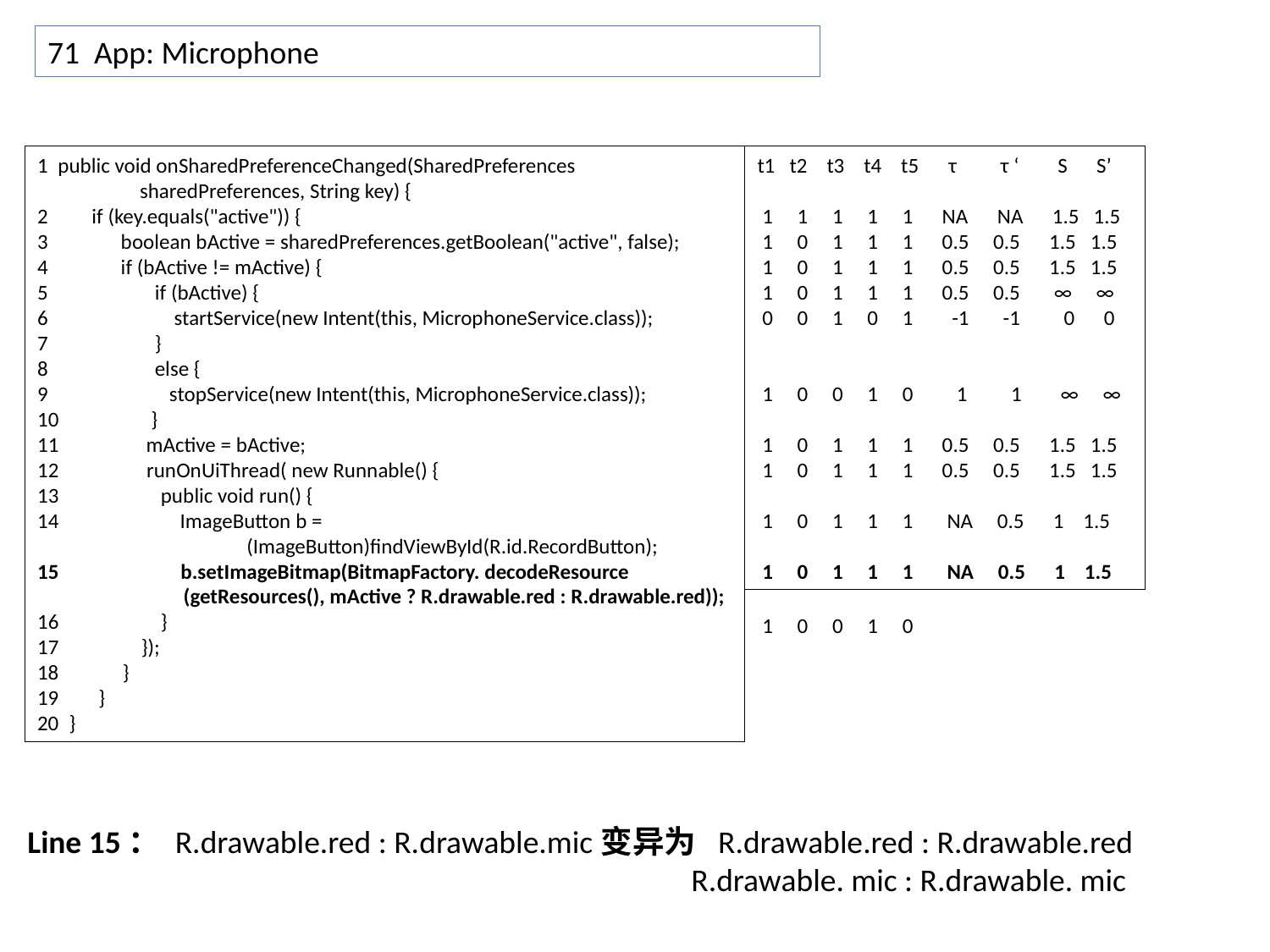

71  App: Microphone
1  public void onSharedPreferenceChanged(SharedPreferences
                     sharedPreferences, String key) {
2         if (key.equals("active")) {
3               boolean bActive = sharedPreferences.getBoolean("active", false);
4               if (bActive != mActive) {
5                      if (bActive) {
6                          startService(new Intent(this, MicrophoneService.class));
7                      }
8                      else {
9                         stopService(new Intent(this, MicrophoneService.class));
10                   }
11                  mActive = bActive;
12                  runOnUiThread( new Runnable() {
13                     public void run() {
14                         ImageButton b =
                                           (ImageButton)findViewById(R.id.RecordButton);
15                         b.setImageBitmap(BitmapFactory. decodeResource
                              (getResources(), mActive ? R.drawable.red : R.drawable.red));
16                     }
17                 });
           }
      }
}
t1   t2    t3    t4    t5      τ         τ ‘        S      S’

 1     1     1     1     1      NA      NA      1.5   1.5
 1     0     1     1     1      0.5     0.5      1.5   1.5
 1     0     1     1     1      0.5     0.5      1.5   1.5
 1     0     1     1     1      0.5     0.5       ∞     ∞
 0     0     1     0     1        -1       -1         0      0

 1     0     0     1     0         1         1        ∞     ∞

 1     0     1     1     1      0.5     0.5      1.5   1.5
 1     0     1     1     1      0.5     0.5      1.5   1.5

 1     0     1     1     1       NA     0.5      1    1.5

 1     0     1     1     1       NA     0.5      1    1.5
 1     0     0     1     0
Line 15： R.drawable.red : R.drawable.mic变异为  R.drawable.red : R.drawable.red
  					    R.drawable. mic : R.drawable. mic